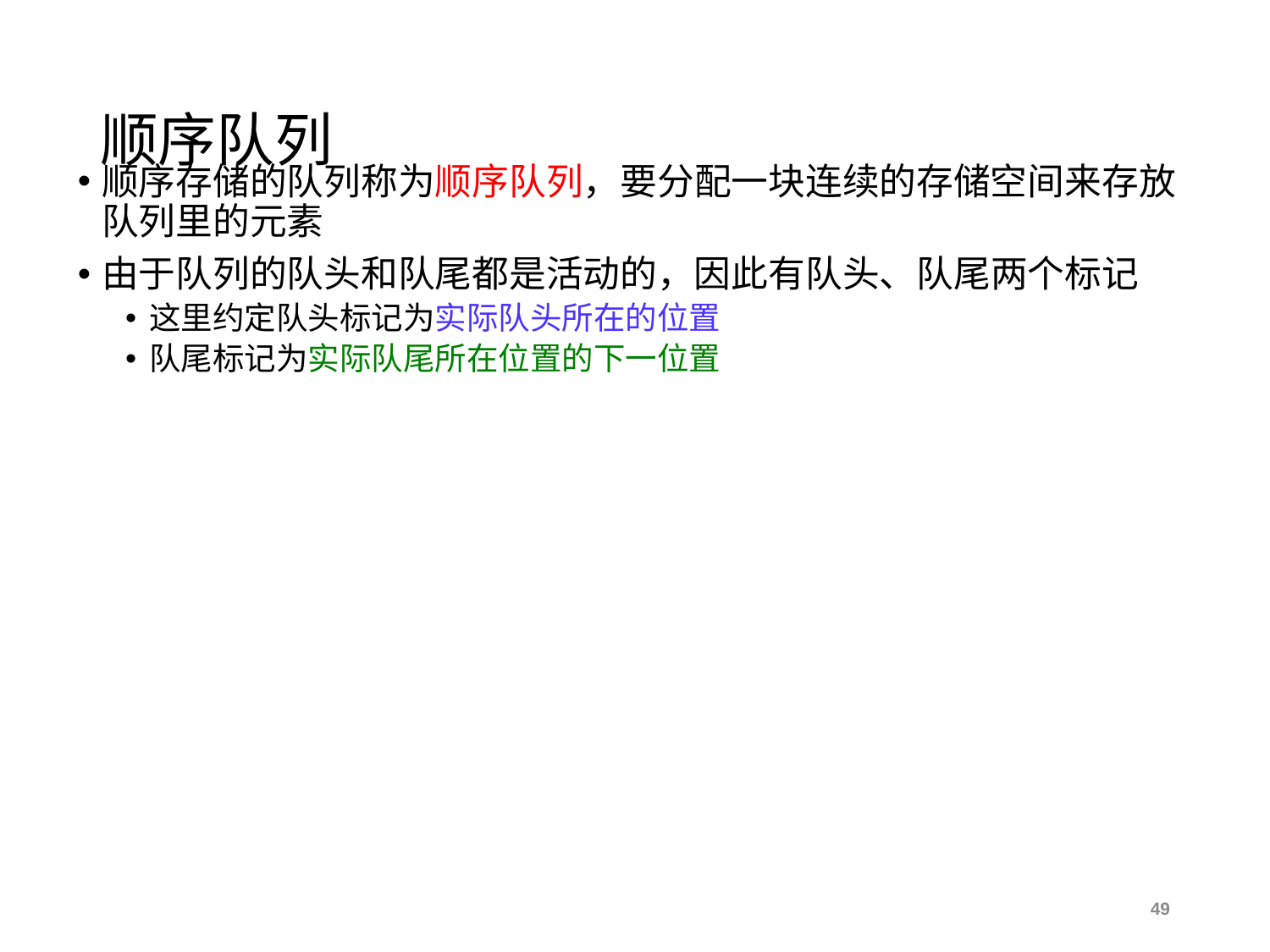

# 顺序队列
顺序存储的队列称为顺序队列，要分配一块连续的存储空间来存放队列里的元素
由于队列的队头和队尾都是活动的，因此有队头、队尾两个标记
这里约定队头标记为实际队头所在的位置
队尾标记为实际队尾所在位置的下一位置
49